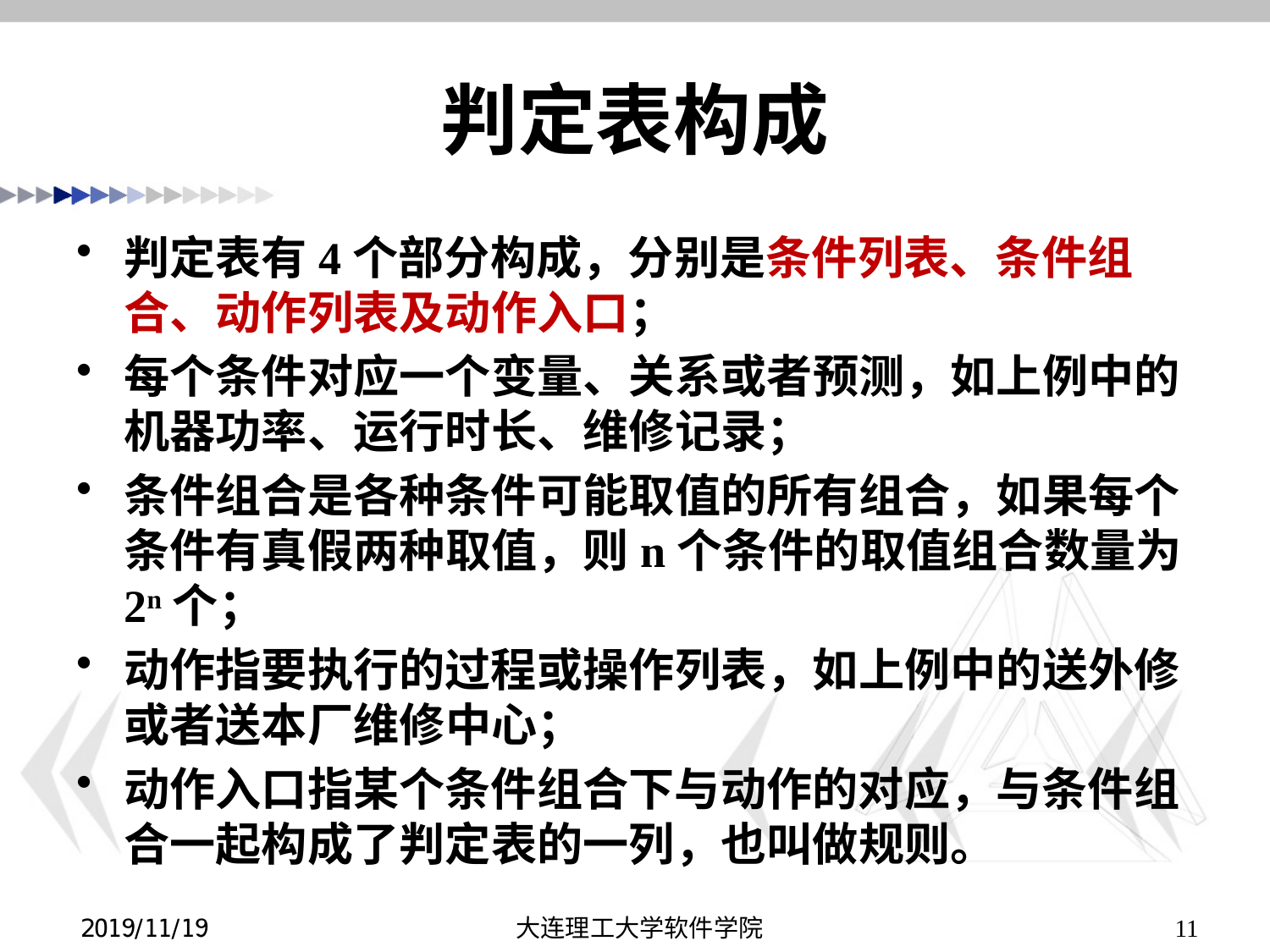

# 判定表构成
判定表有4个部分构成，分别是条件列表、条件组合、动作列表及动作入口；
每个条件对应一个变量、关系或者预测，如上例中的机器功率、运行时长、维修记录；
条件组合是各种条件可能取值的所有组合，如果每个条件有真假两种取值，则n个条件的取值组合数量为2n个；
动作指要执行的过程或操作列表，如上例中的送外修或者送本厂维修中心；
动作入口指某个条件组合下与动作的对应，与条件组合一起构成了判定表的一列，也叫做规则。
2019/11/19
大连理工大学软件学院
11